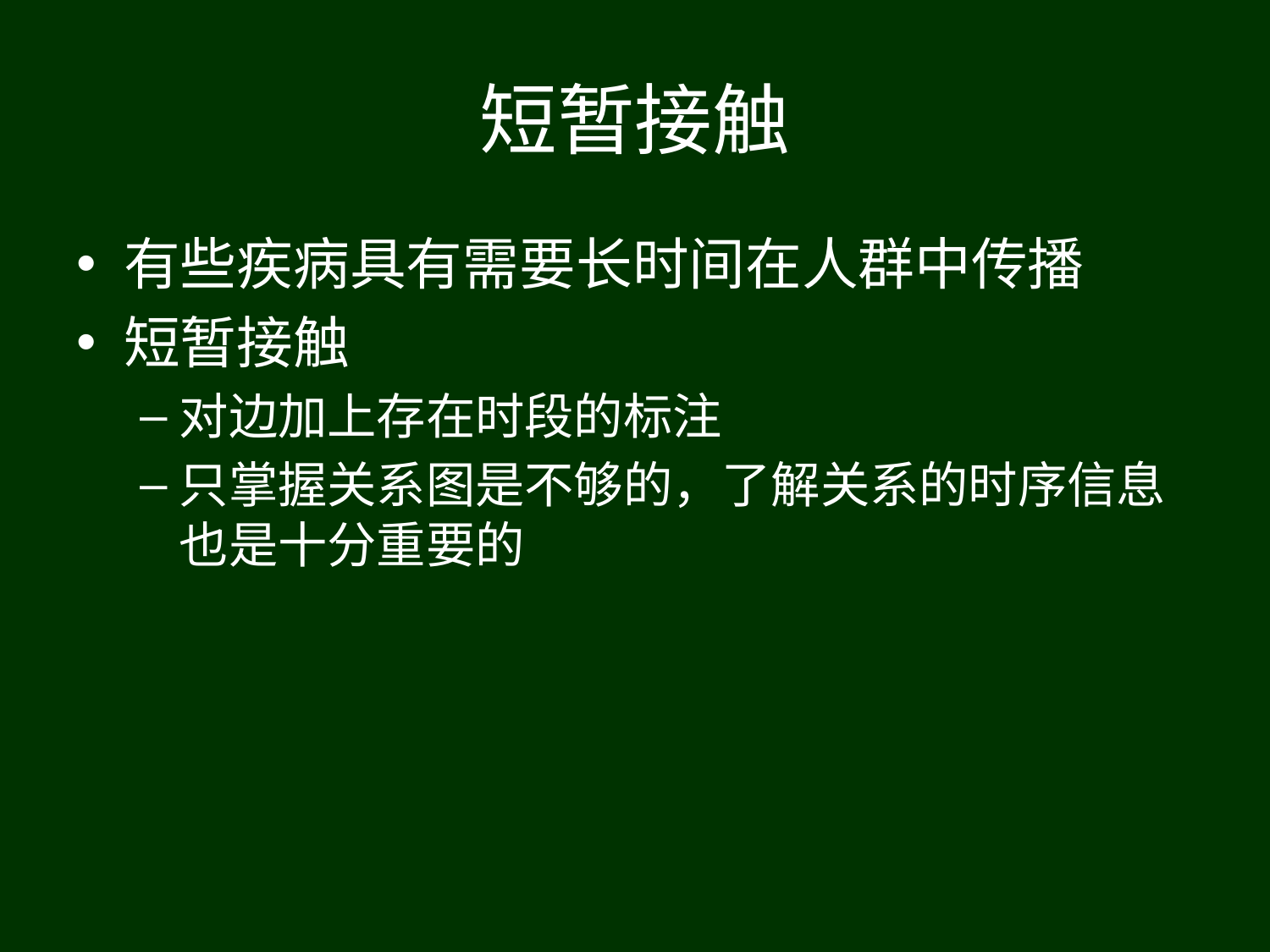

# 短暂接触
有些疾病具有需要长时间在人群中传播
短暂接触
对边加上存在时段的标注
只掌握关系图是不够的，了解关系的时序信息也是十分重要的